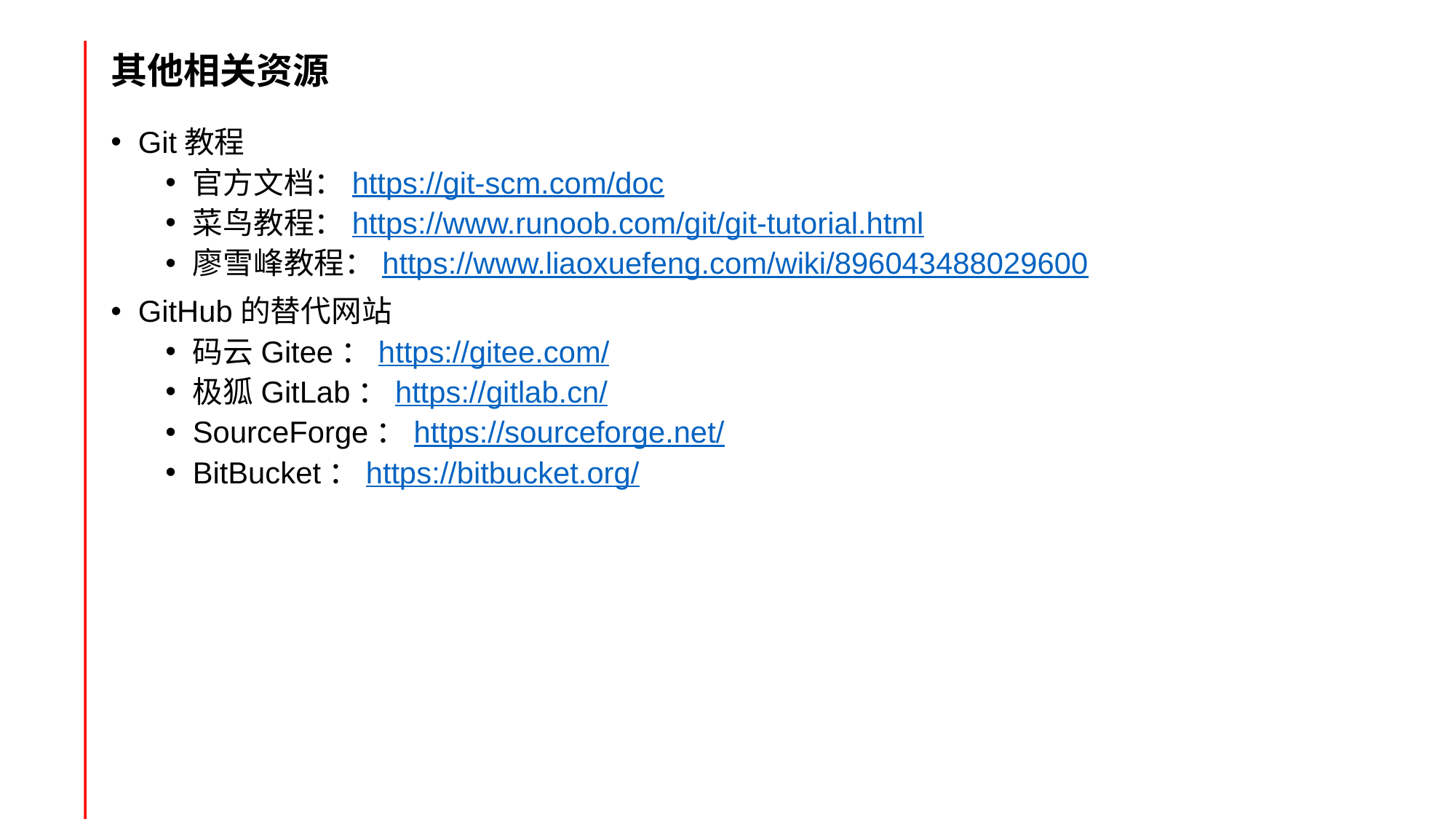

# 其他相关资源
Git教程
官方文档：https://git-scm.com/doc
菜鸟教程：https://www.runoob.com/git/git-tutorial.html
廖雪峰教程：https://www.liaoxuefeng.com/wiki/896043488029600
GitHub的替代网站
码云Gitee：https://gitee.com/
极狐GitLab：https://gitlab.cn/
SourceForge：https://sourceforge.net/
BitBucket：https://bitbucket.org/